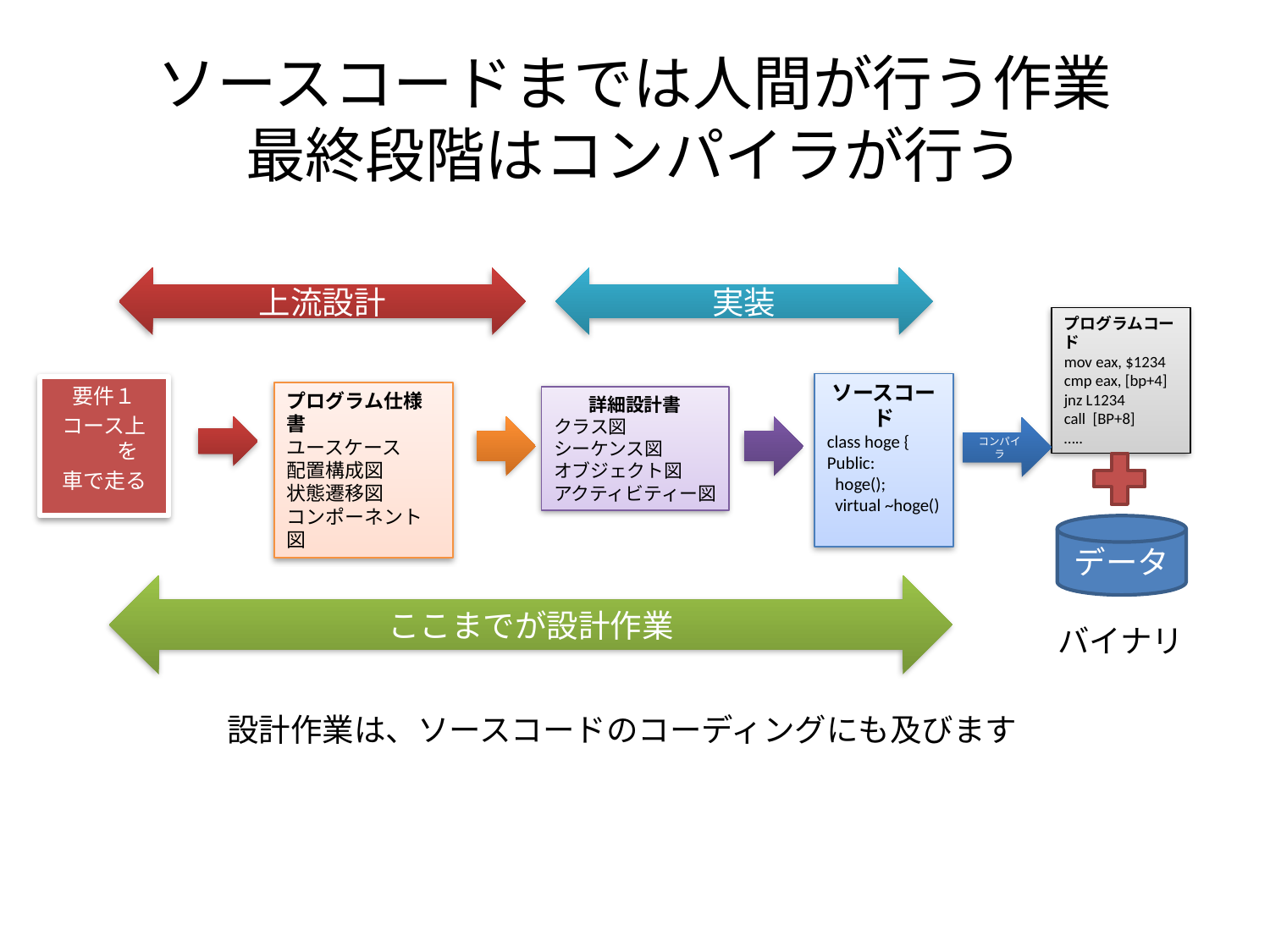

# ソースコードまでは人間が行う作業 最終段階はコンパイラが行う
上流設計
実装
プログラムコード
mov eax, $1234
cmp eax, [bp+4]
jnz L1234
call  [BP+8]
…..
ソースコード
class hoge {
Public:
  hoge();
  virtual ~hoge()

要件１
コース上を
車で走る
プログラム仕様書
ユースケース
配置構成図
状態遷移図
コンポーネント図
詳細設計書
クラス図
シーケンス図
オブジェクト図
アクティビティー図

コンパイラ

データ
ここまでが設計作業
バイナリ
設計作業は、ソースコードのコーディングにも及びます